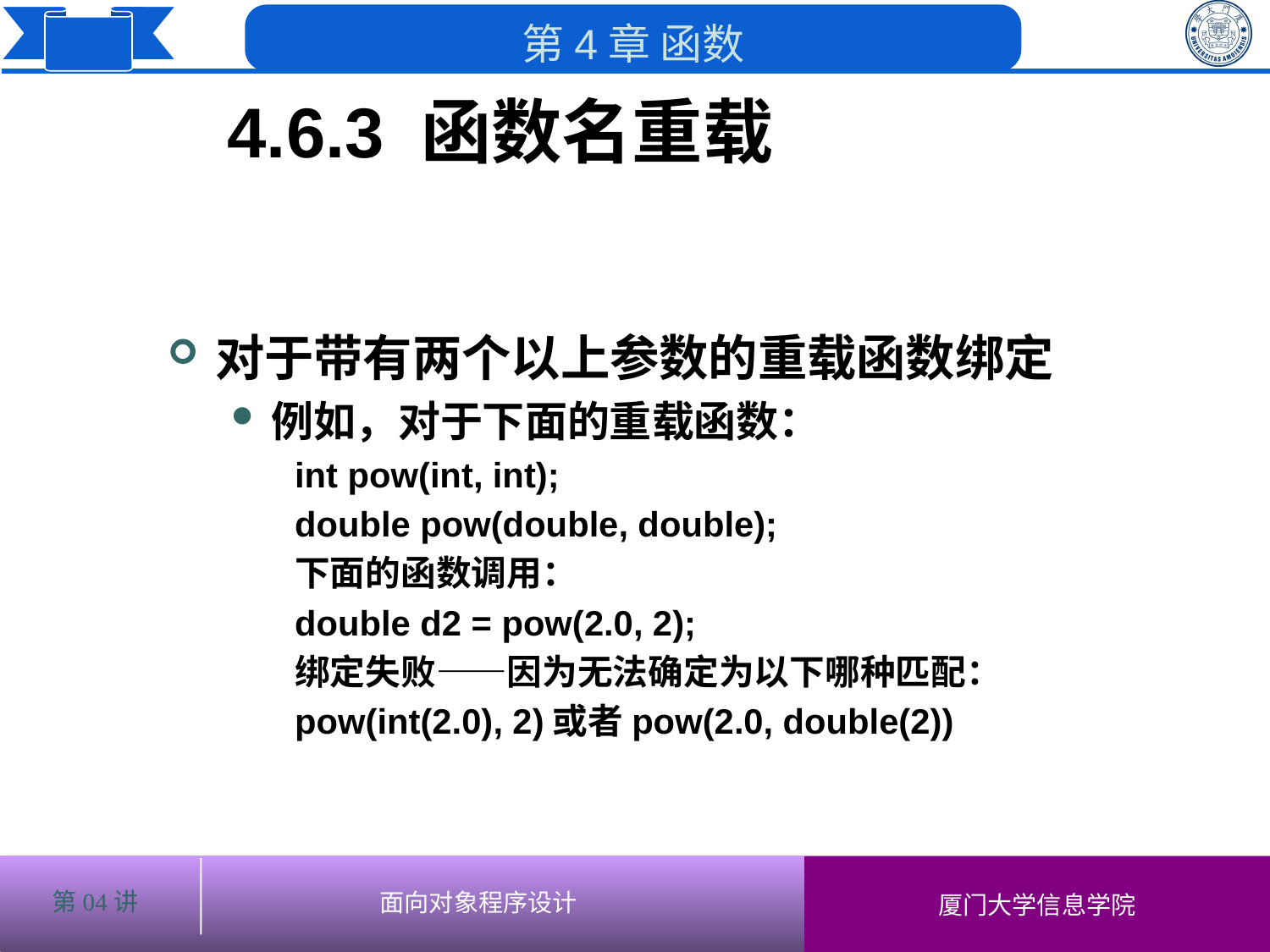

4.6.3 函数名重载
对于带有两个以上参数的重载函数绑定
例如，对于下面的重载函数：
int pow(int, int);
double pow(double, double);
下面的函数调用：
double d2 = pow(2.0, 2);
绑定失败——因为无法确定为以下哪种匹配：
pow(int(2.0), 2)或者pow(2.0, double(2))
73